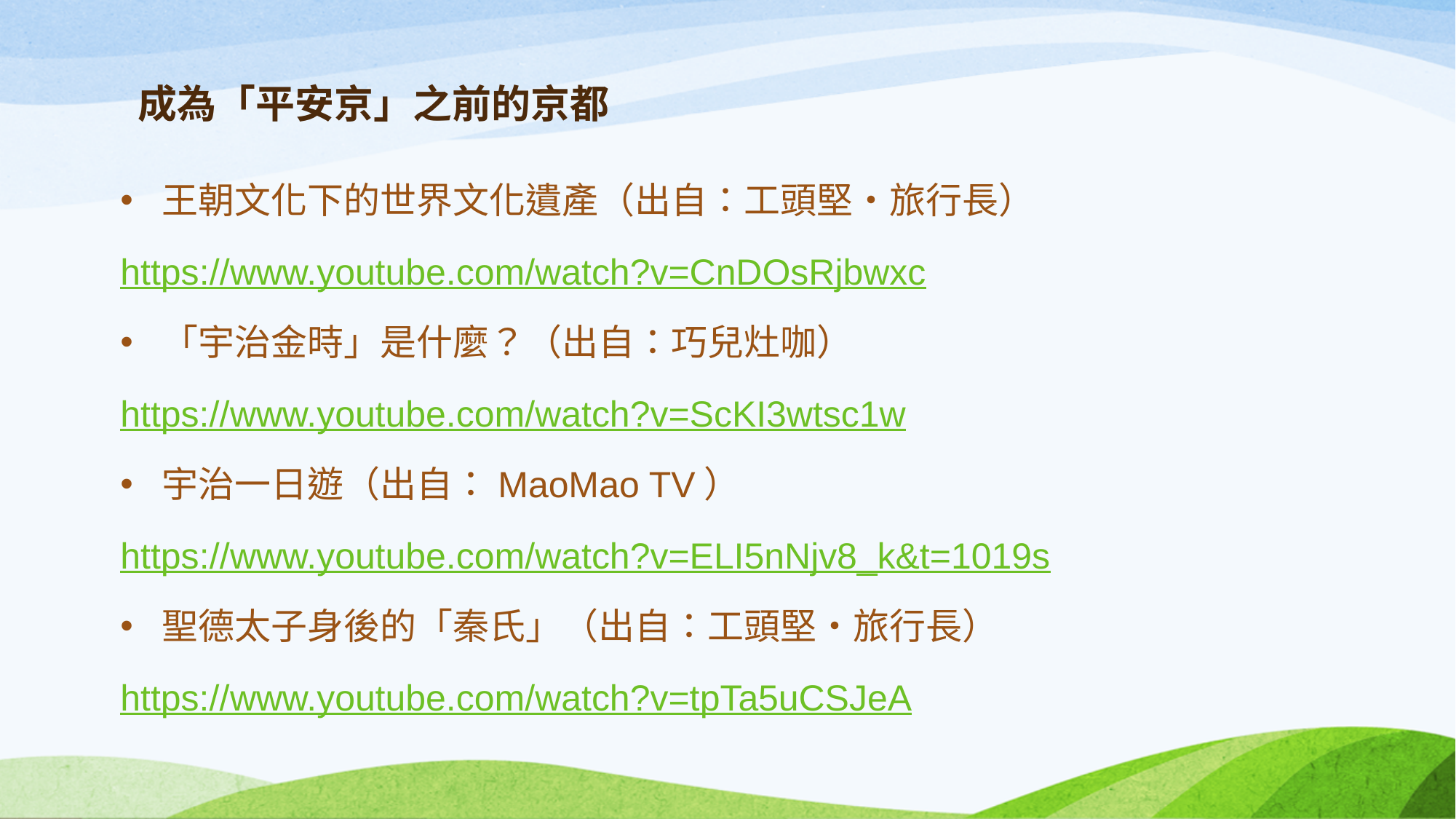

# 成為「平安京」之前的京都
王朝文化下的世界文化遺產（出自：工頭堅・旅行長）
https://www.youtube.com/watch?v=CnDOsRjbwxc
「宇治金時」是什麼？（出自：巧兒灶咖）
https://www.youtube.com/watch?v=ScKI3wtsc1w
宇治一日遊（出自：MaoMao TV）
https://www.youtube.com/watch?v=ELI5nNjv8_k&t=1019s
聖德太子身後的「秦氏」（出自：工頭堅・旅行長）
https://www.youtube.com/watch?v=tpTa5uCSJeA